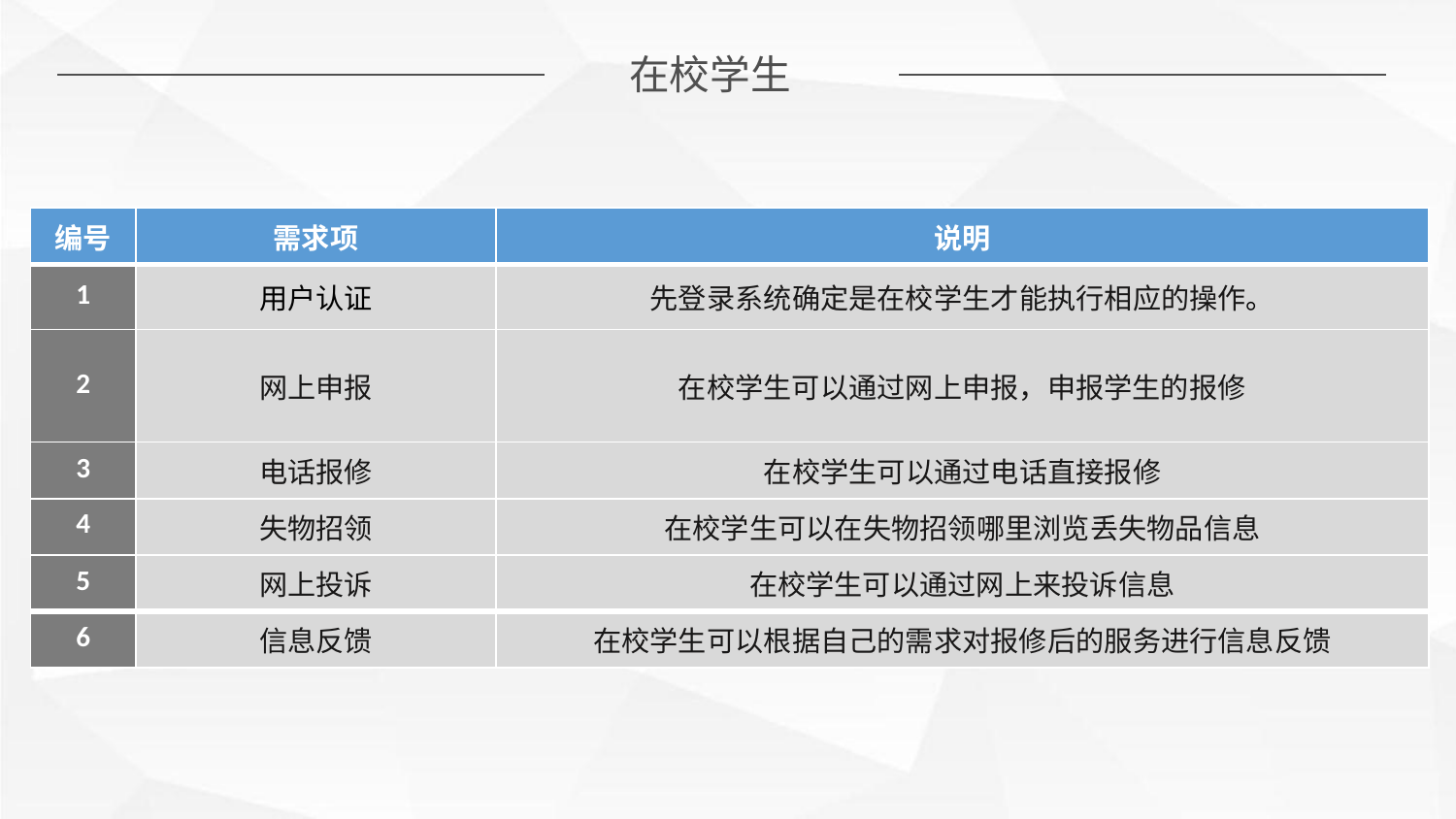

在校学生
| 编号 | 需求项 | 说明 |
| --- | --- | --- |
| 1 | 用户认证 | 先登录系统确定是在校学生才能执行相应的操作。 |
| 2 | 网上申报 | 在校学生可以通过网上申报，申报学生的报修 |
| 3 | 电话报修 | 在校学生可以通过电话直接报修 |
| 4 | 失物招领 | 在校学生可以在失物招领哪里浏览丢失物品信息 |
| 5 | 网上投诉 | 在校学生可以通过网上来投诉信息 |
| 6 | 信息反馈 | 在校学生可以根据自己的需求对报修后的服务进行信息反馈 |